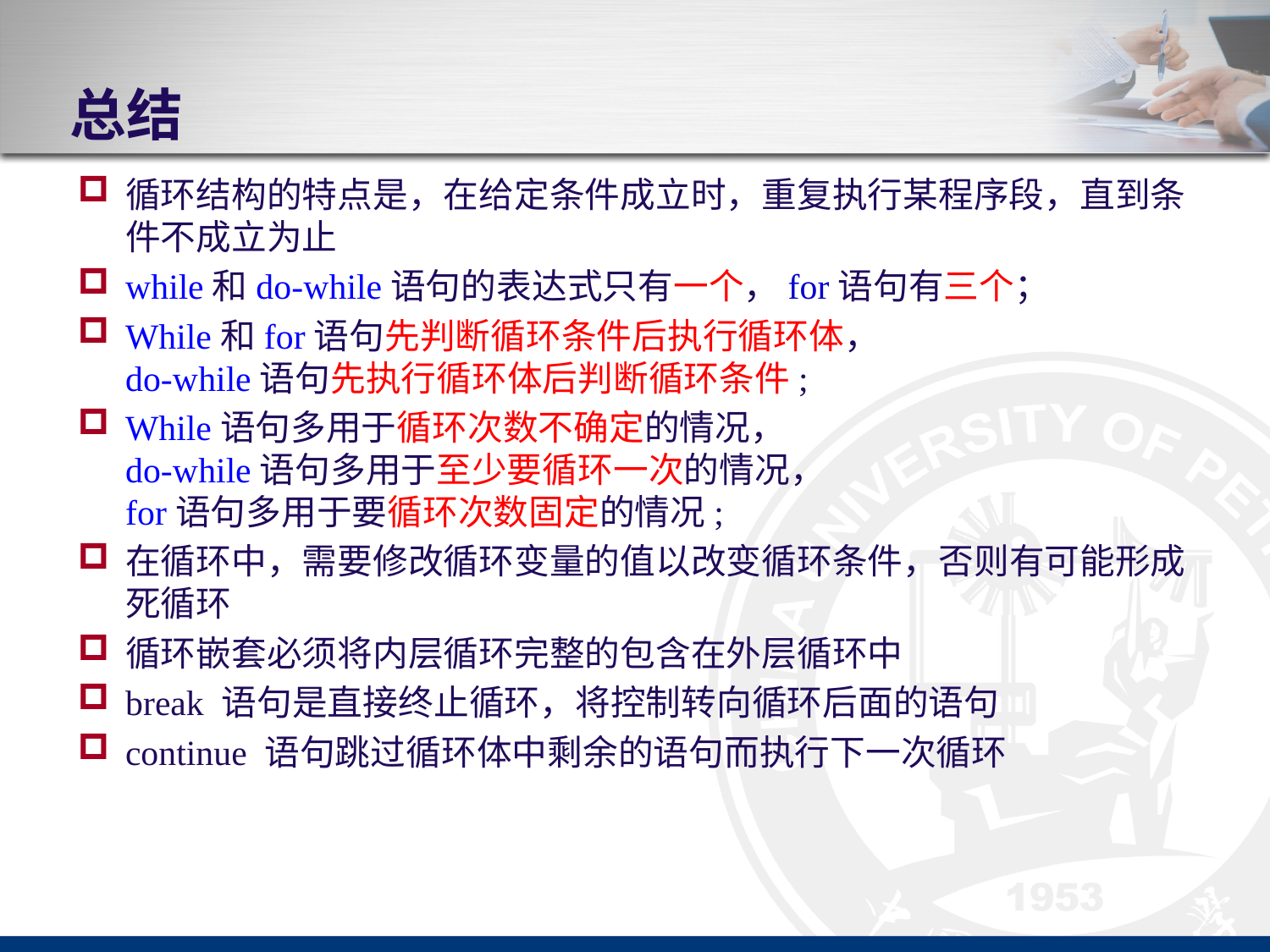

# 总结
循环结构的特点是，在给定条件成立时，重复执行某程序段，直到条件不成立为止
while和do-while语句的表达式只有一个，for语句有三个；
While和for语句先判断循环条件后执行循环体，
do-while语句先执行循环体后判断循环条件;
While语句多用于循环次数不确定的情况，
do-while语句多用于至少要循环一次的情况，
for语句多用于要循环次数固定的情况;
在循环中，需要修改循环变量的值以改变循环条件，否则有可能形成死循环
循环嵌套必须将内层循环完整的包含在外层循环中
break 语句是直接终止循环，将控制转向循环后面的语句
continue 语句跳过循环体中剩余的语句而执行下一次循环